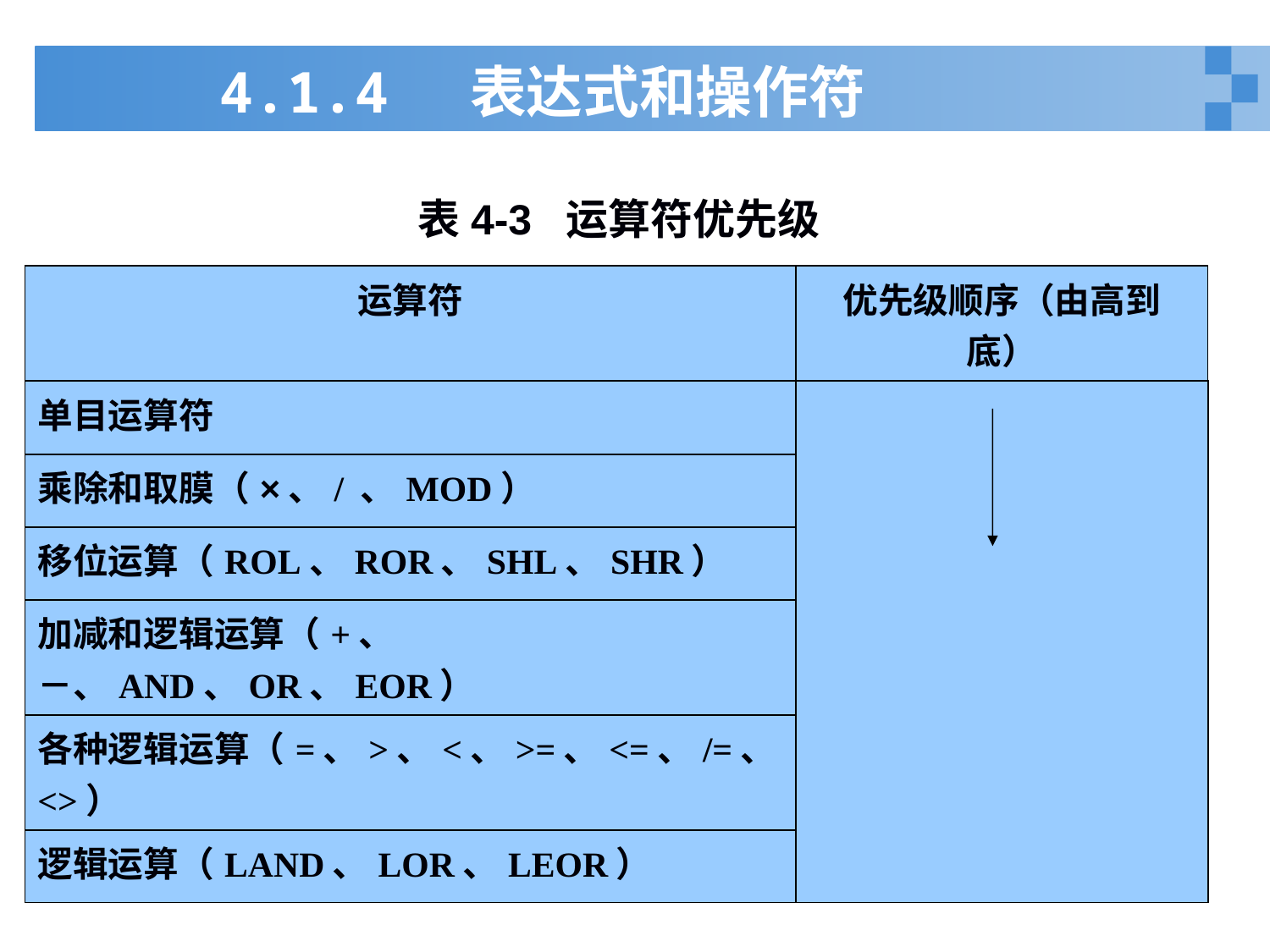

# 4.1.4  表达式和操作符
表4-3  运算符优先级
| 运算符 | 优先级顺序（由高到底） |
| --- | --- |
| 单目运算符 |  |
| 乘除和取膜（×、/ 、MOD） |  |
| 移位运算（ROL、ROR、SHL、SHR） |  |
| 加减和逻辑运算（+、－、AND、OR、EOR） |  |
| 各种逻辑运算（=、>、<、>=、<=、/=、<>） |  |
| 逻辑运算（LAND、LOR、LEOR） |  |